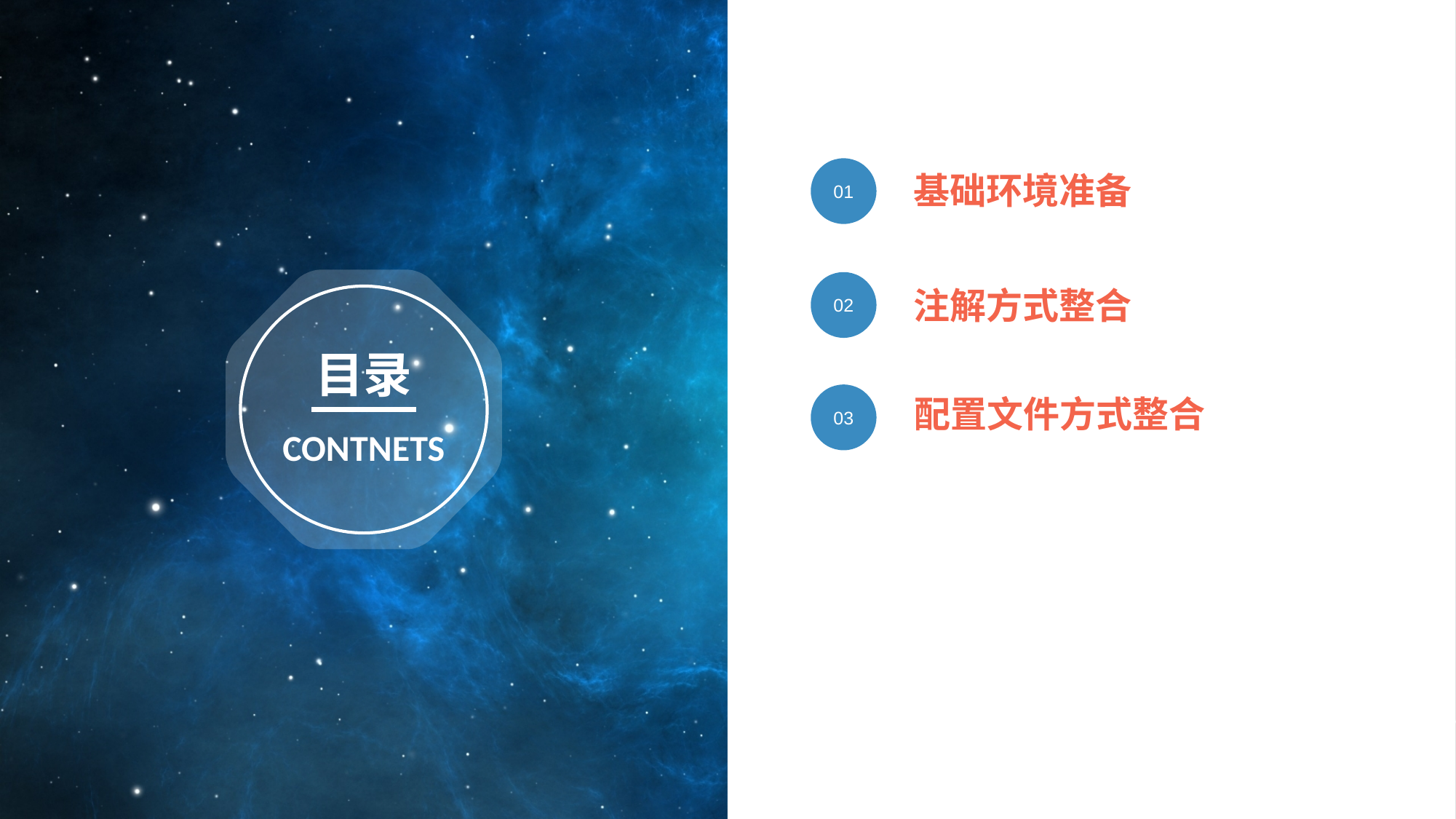

01
基础环境准备

02
注解方式整合

目录
03
配置文件方式整合
CONTNETS